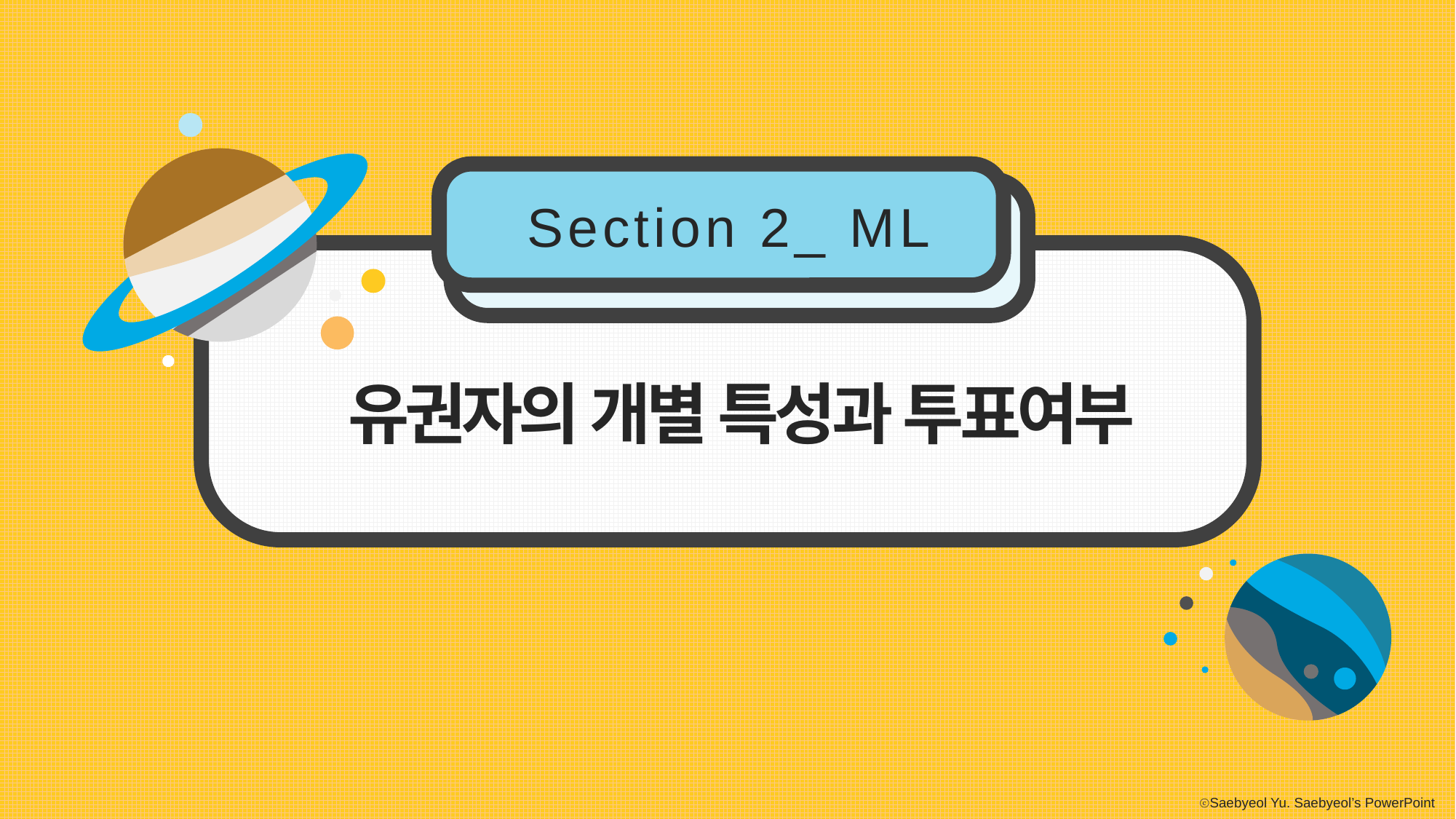

Section 2_ ML

유권자의 개별 특성과 투표여부